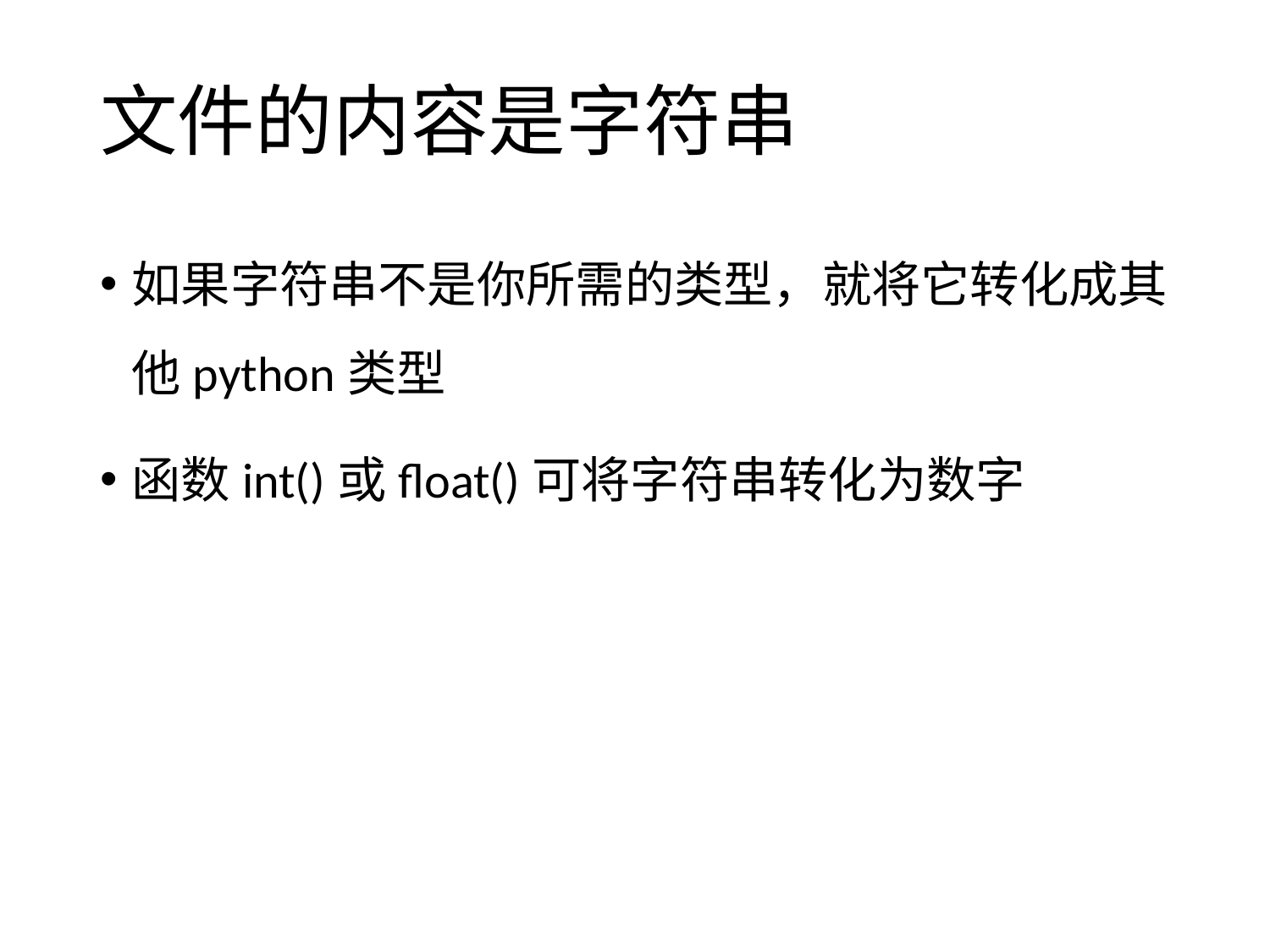

# 文件的内容是字符串
如果字符串不是你所需的类型，就将它转化成其他python类型
函数int()或float()可将字符串转化为数字